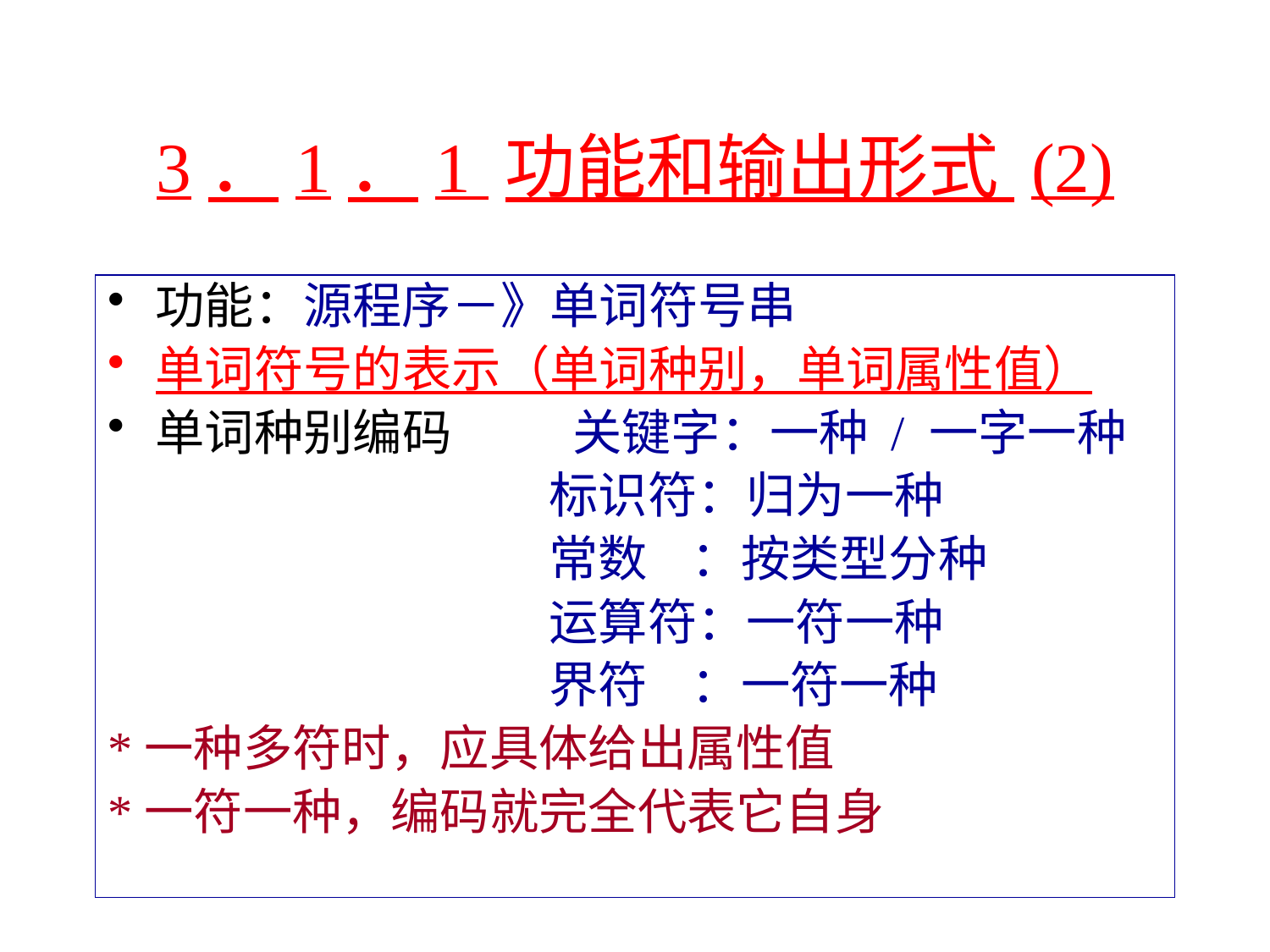

# 3．1．1 功能和输出形式 (2)
功能：源程序－》单词符号串
单词符号的表示（单词种别，单词属性值）
单词种别编码           关键字：一种 / 一字一种
                                       标识符：归为一种
                                       常数    ：按类型分种
                                       运算符：一符一种
                                       界符    ：一符一种
*一种多符时，应具体给出属性值
*一符一种，编码就完全代表它自身